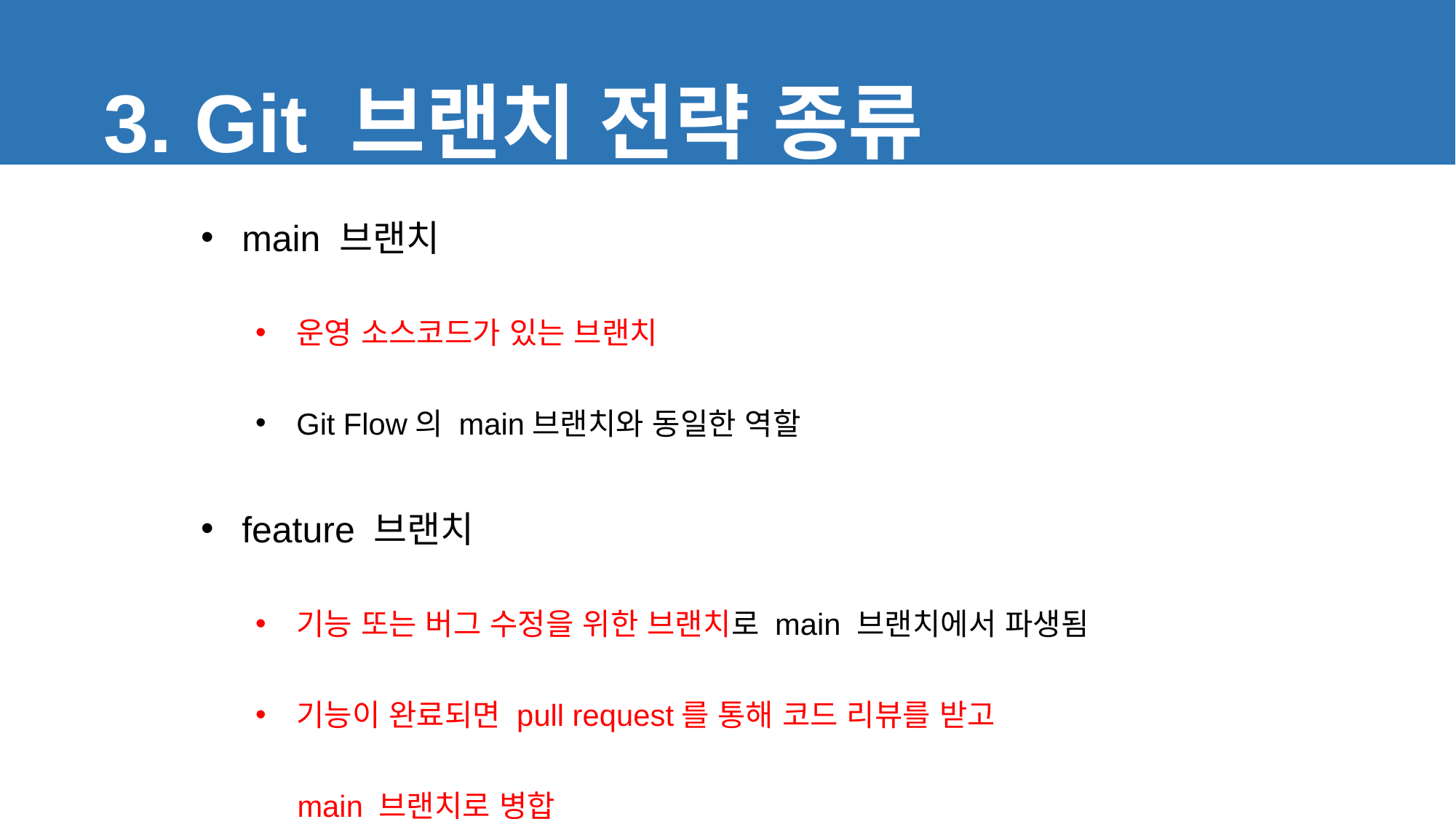

3. Git 브랜치 전략 종류
main 브랜치
운영 소스코드가 있는 브랜치
Git Flow의 main브랜치와 동일한 역할
feature 브랜치
기능 또는 버그 수정을 위한 브랜치로 main 브랜치에서 파생됨
기능이 완료되면 pull request를 통해 코드 리뷰를 받고
     main 브랜치로 병합